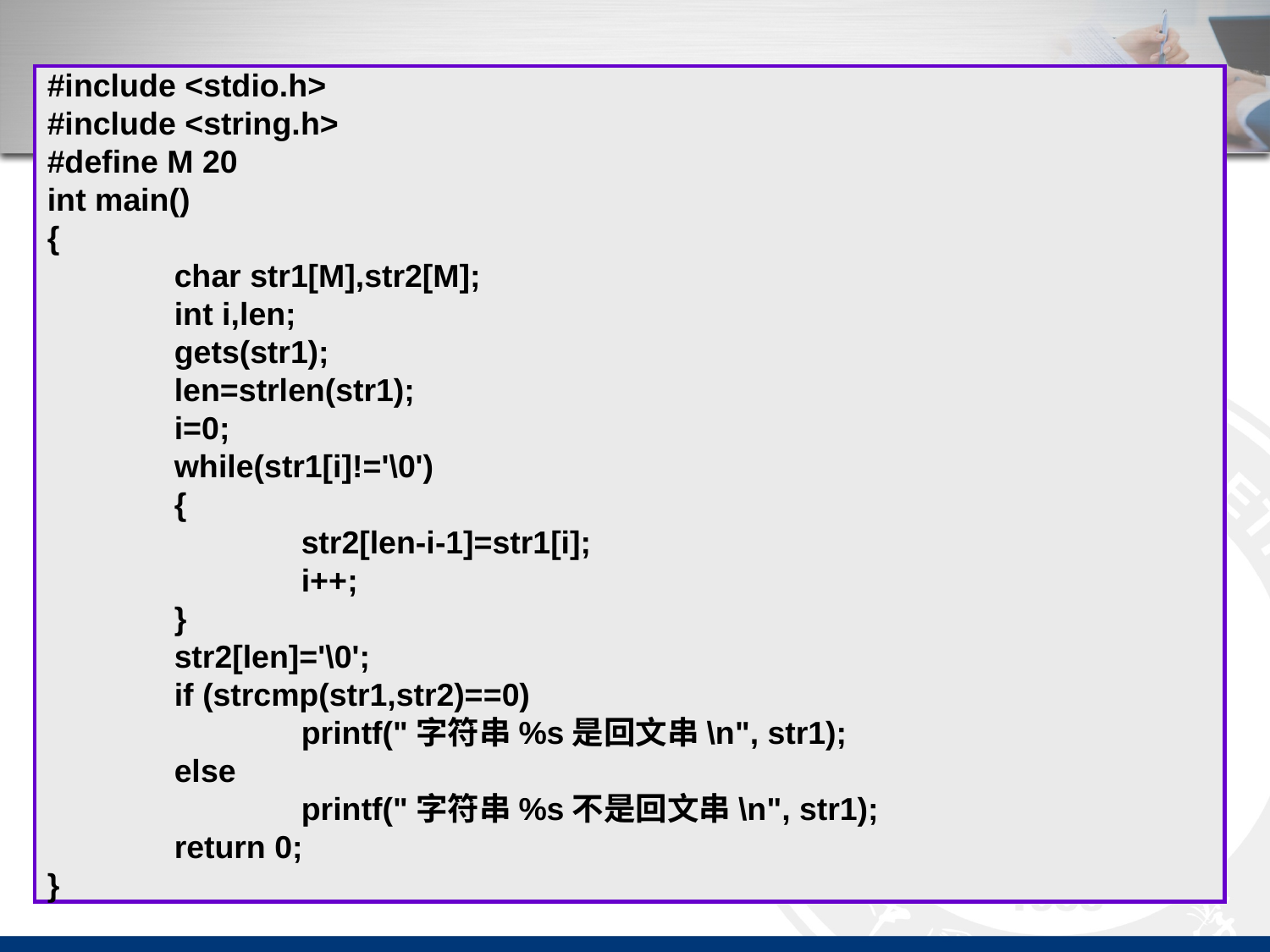

#include <stdio.h>
#include <string.h>
#define M 20
int main()
{
	char str1[M],str2[M];
	int i,len;
	gets(str1);
	len=strlen(str1);
	i=0;
	while(str1[i]!='\0')
	{
		str2[len-i-1]=str1[i];
		i++;
	}
	str2[len]='\0';
	if (strcmp(str1,str2)==0)
		printf("字符串%s是回文串\n", str1);
	else
		printf("字符串%s不是回文串\n", str1);
	return 0;
}
# 字符串举例
【例5】判断一个字符串是否回文（顺读和逆读相同）